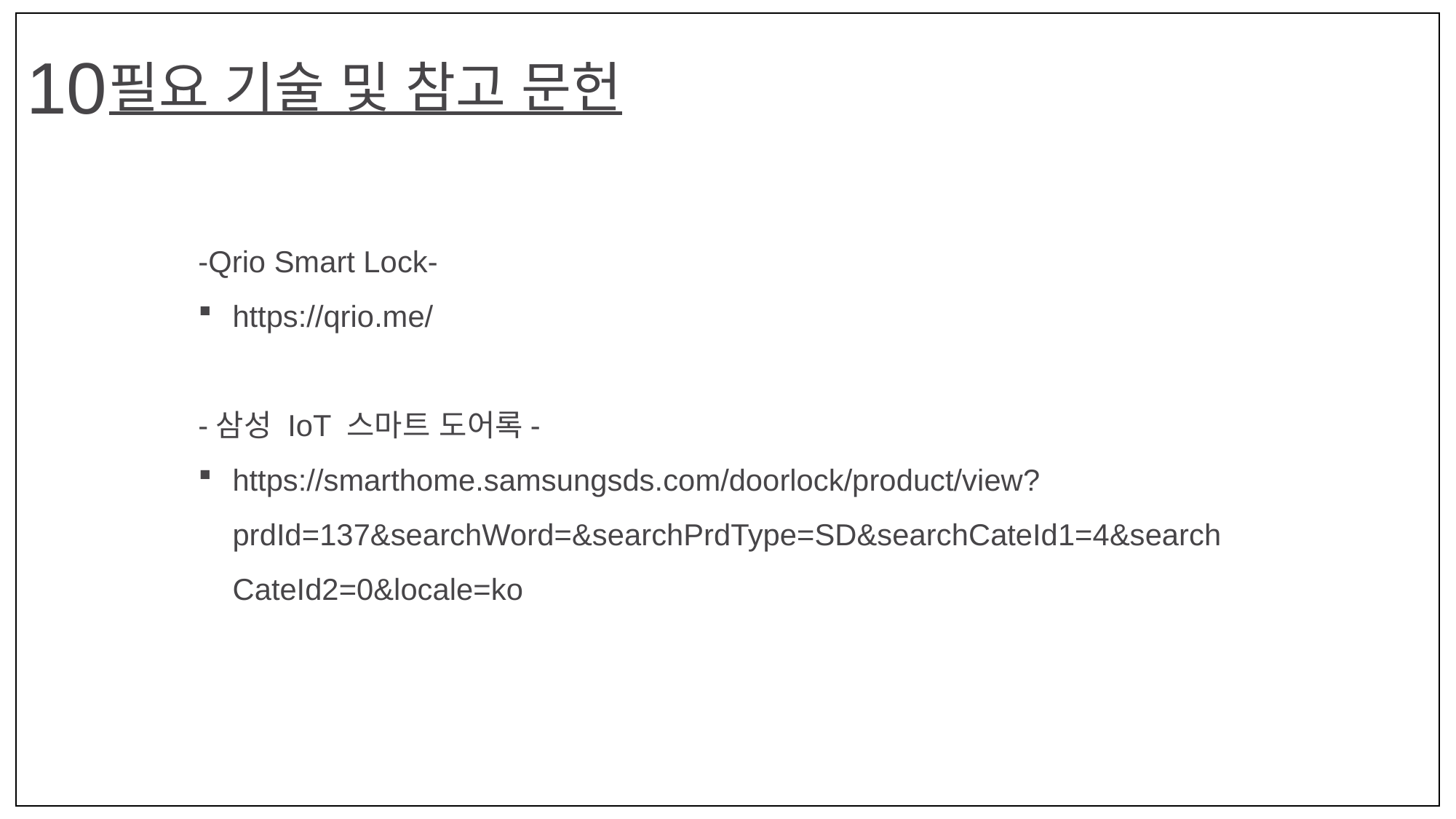

10
필요 기술 및 참고 문헌
-Qrio Smart Lock-
https://qrio.me/
-삼성 IoT 스마트 도어록-
https://smarthome.samsungsds.com/doorlock/product/view?prdId=137&searchWord=&searchPrdType=SD&searchCateId1=4&searchCateId2=0&locale=ko